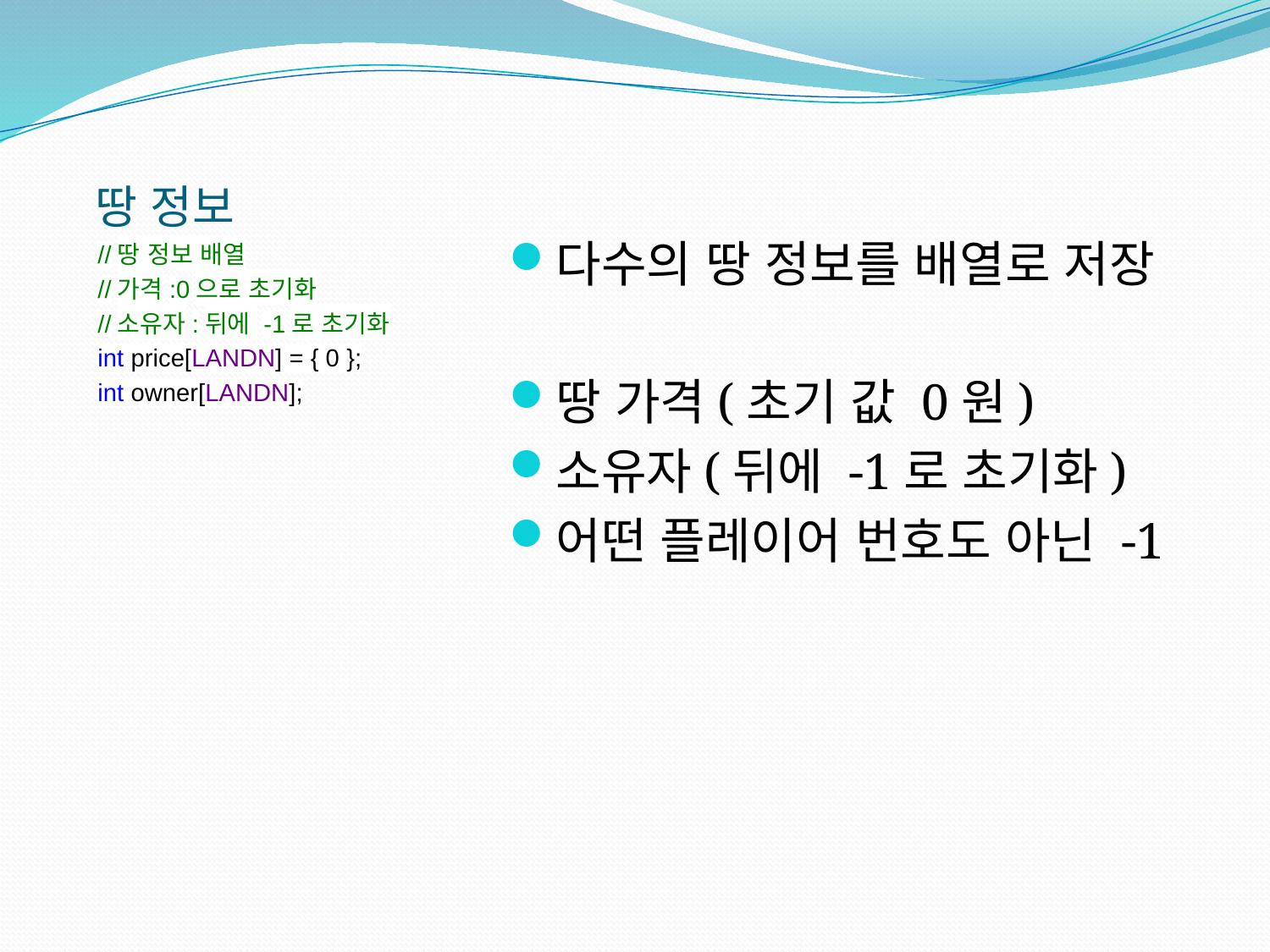

# 땅 정보
//땅 정보 배열
//가격:0으로 초기화
//소유자:뒤에 -1로 초기화
int price[LANDN] = { 0 };
int owner[LANDN];
다수의 땅 정보를 배열로 저장

땅 가격(초기 값 0원)
소유자(뒤에 -1로 초기화)
어떤 플레이어 번호도 아닌 -1